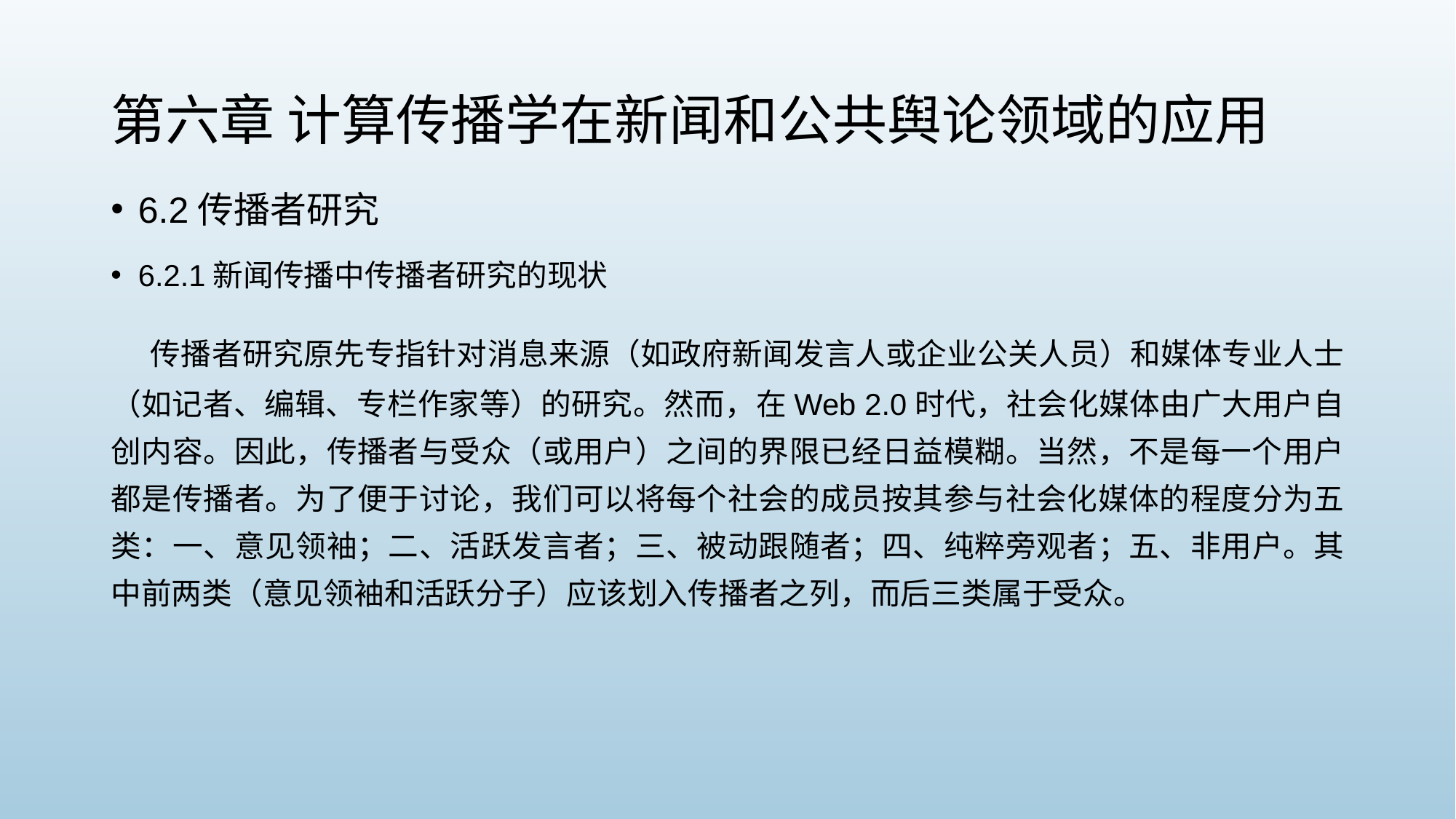

# 第六章 计算传播学在新闻和公共舆论领域的应用
6.2传播者研究
6.2.1新闻传播中传播者研究的现状
   传播者研究原先专指针对消息来源（如政府新闻发言人或企业公关人员）和媒体专业人士（如记者、编辑、专栏作家等）的研究。然而，在Web 2.0时代，社会化媒体由广大用户自创内容。因此，传播者与受众（或用户）之间的界限已经日益模糊。当然，不是每一个用户都是传播者。为了便于讨论，我们可以将每个社会的成员按其参与社会化媒体的程度分为五类：一、意见领袖；二、活跃发言者；三、被动跟随者；四、纯粹旁观者；五、非用户。其中前两类（意见领袖和活跃分子）应该划入传播者之列，而后三类属于受众。